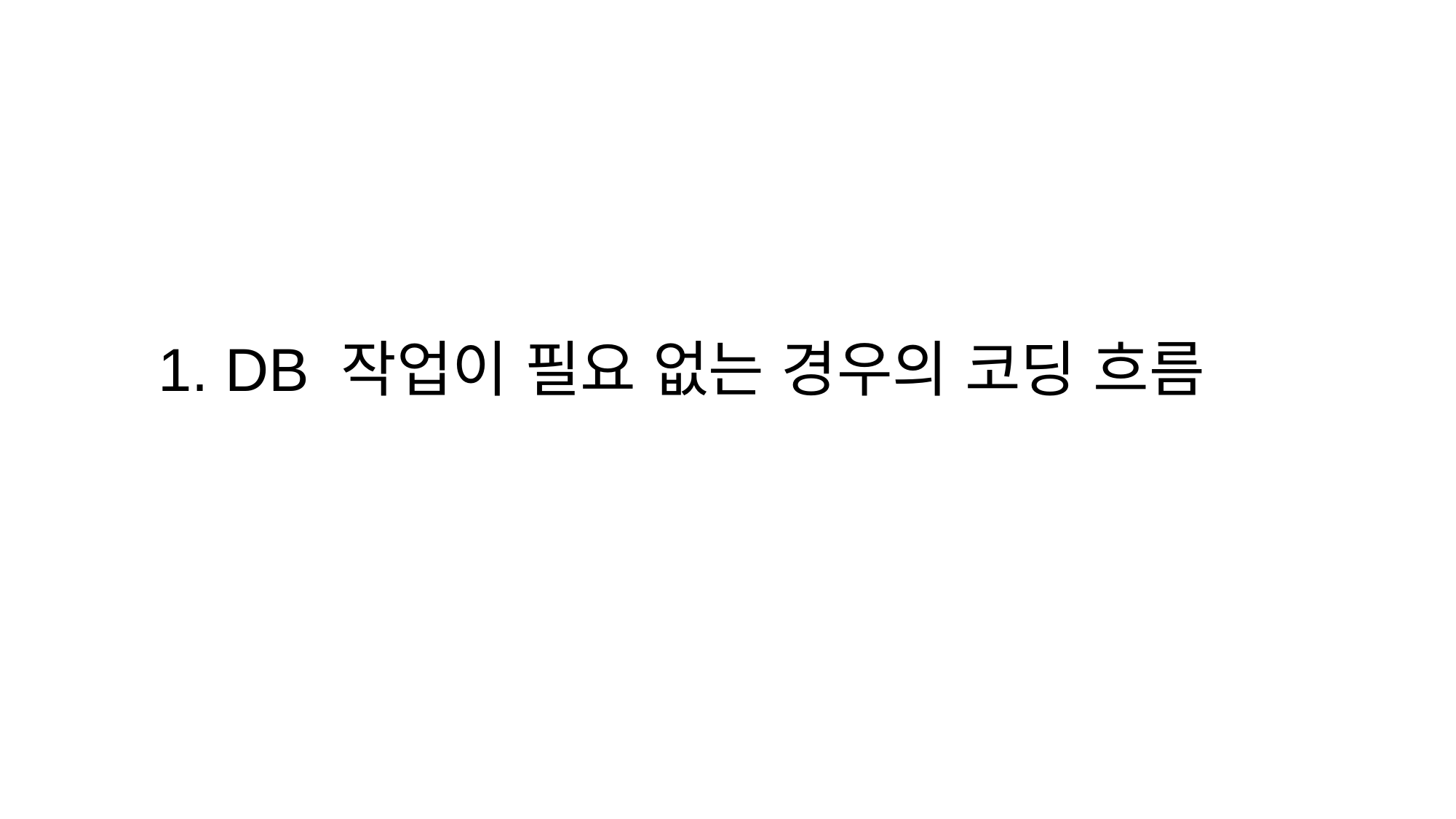

1. DB 작업이 필요 없는 경우의 코딩 흐름